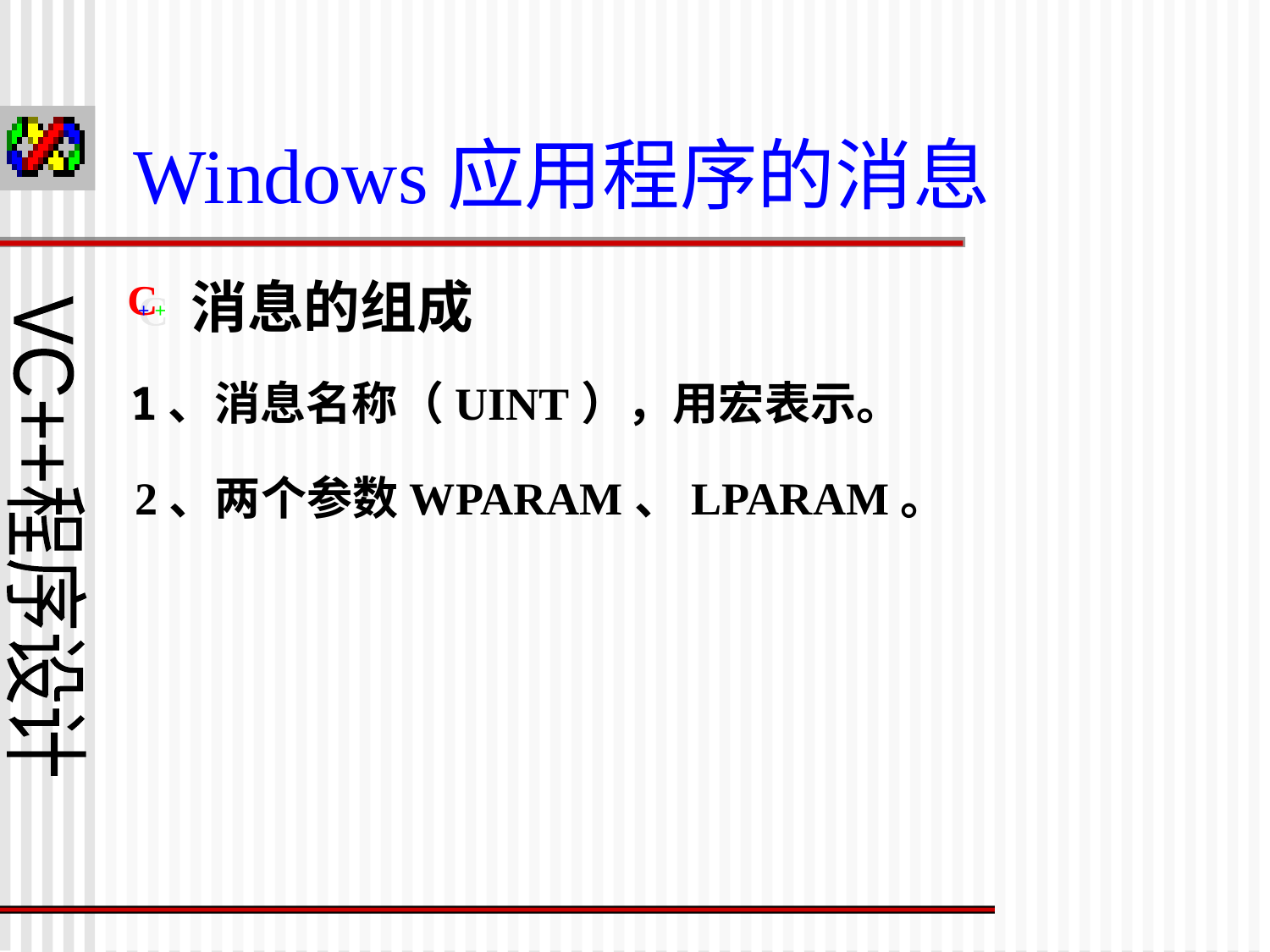

Windows应用程序的消息
消息的组成
C
+ +
1、消息名称（UINT），用宏表示。
2、两个参数WPARAM、LPARAM。